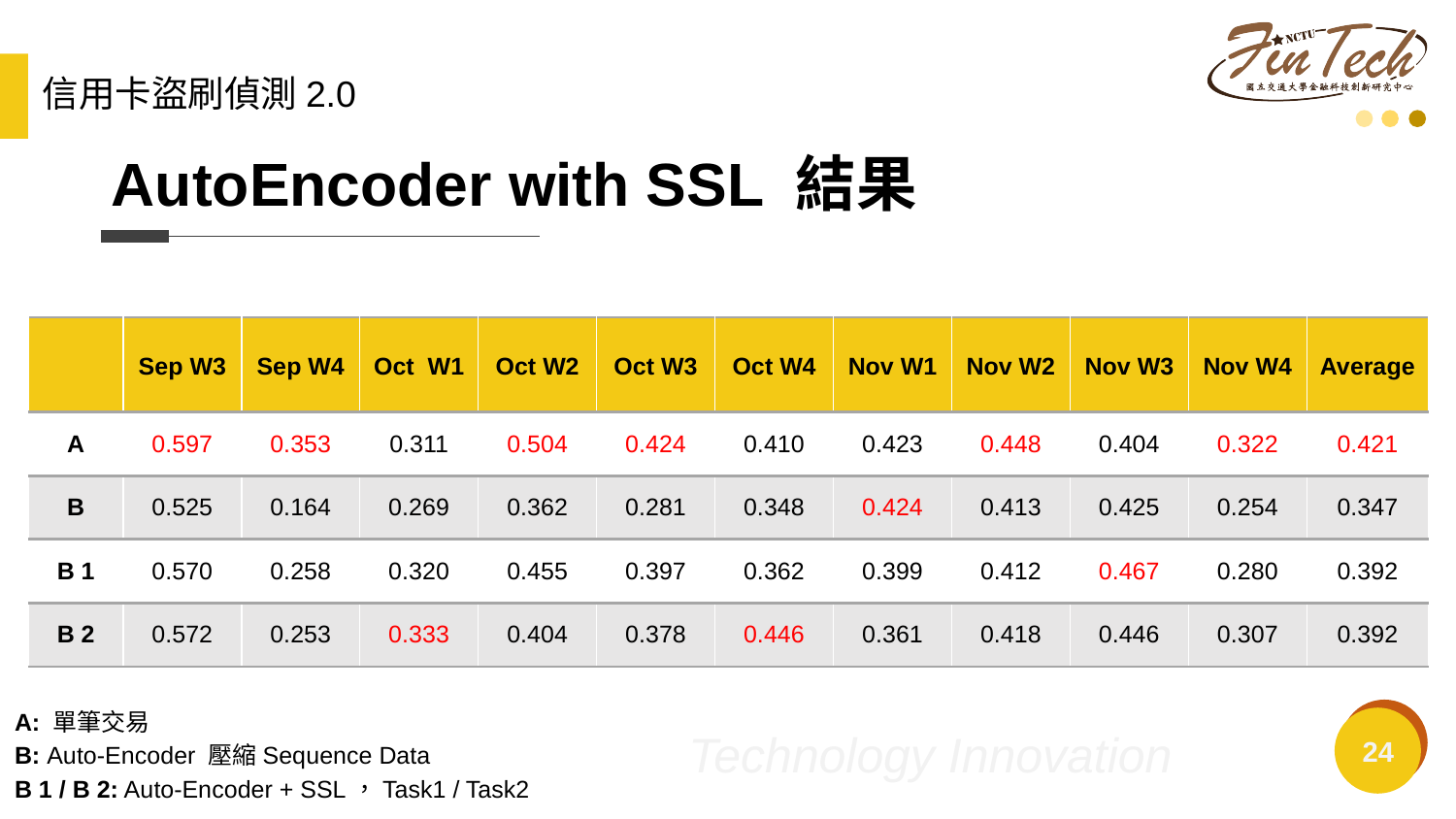

信用卡盜刷偵測2.0
# AutoEncoder with SSL 結果
|  | Sep W3 | Sep W4 | Oct W1 | Oct W2 | Oct W3 | Oct W4 | Nov W1 | Nov W2 | Nov W3 | Nov W4 | Average |
| --- | --- | --- | --- | --- | --- | --- | --- | --- | --- | --- | --- |
| A | 0.597 | 0.353 | 0.311 | 0.504 | 0.424 | 0.410 | 0.423 | 0.448 | 0.404 | 0.322 | 0.421 |
| B | 0.525 | 0.164 | 0.269 | 0.362 | 0.281 | 0.348 | 0.424 | 0.413 | 0.425 | 0.254 | 0.347 |
| B 1 | 0.570 | 0.258 | 0.320 | 0.455 | 0.397 | 0.362 | 0.399 | 0.412 | 0.467 | 0.280 | 0.392 |
| B 2 | 0.572 | 0.253 | 0.333 | 0.404 | 0.378 | 0.446 | 0.361 | 0.418 | 0.446 | 0.307 | 0.392 |
A: 單筆交易
B: Auto-Encoder 壓縮Sequence Data
B 1 / B 2: Auto-Encoder + SSL，Task1 / Task2
24